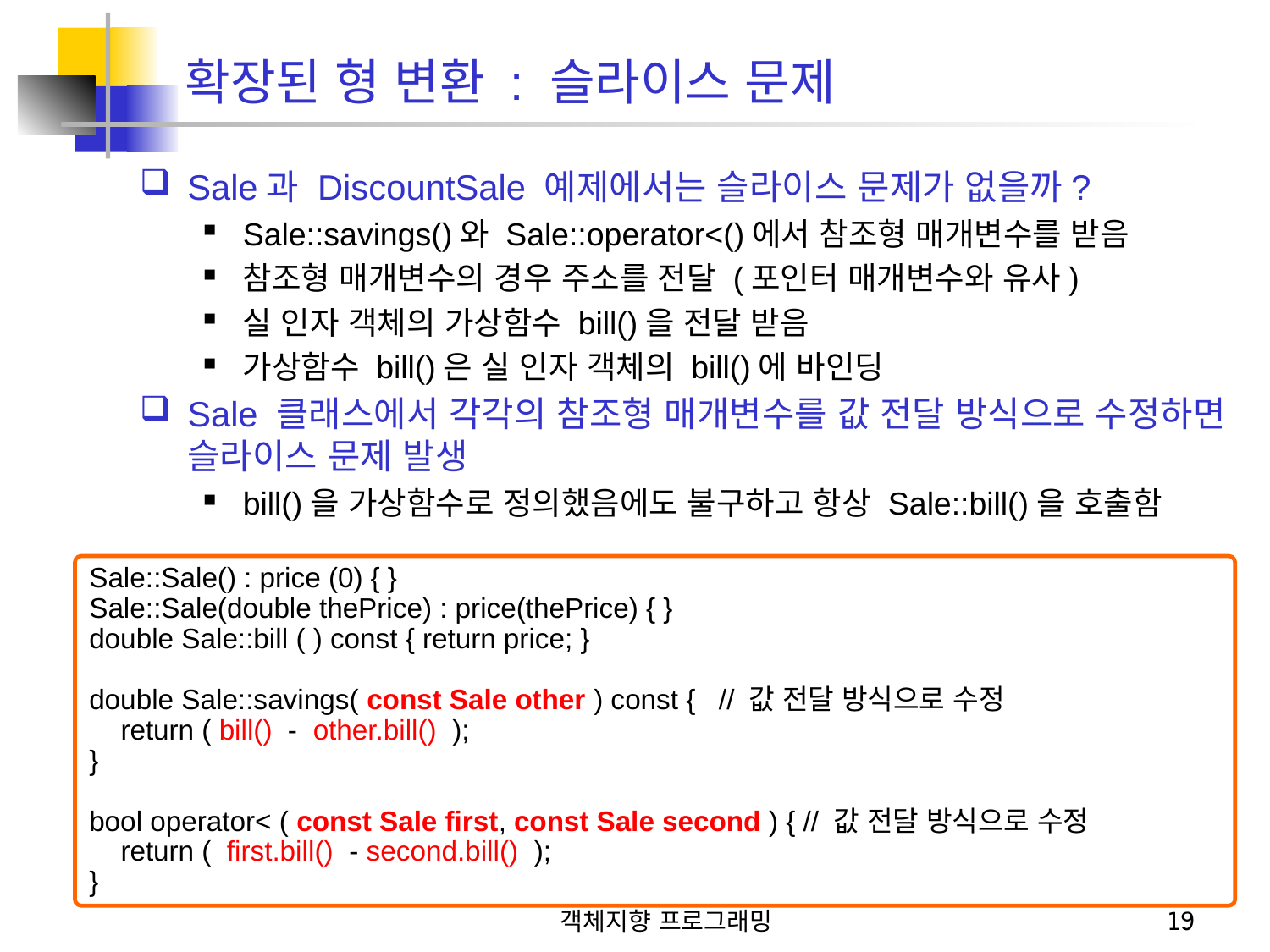

Sale과 DiscountSale 예제에서는 슬라이스 문제가 없을까?
Sale::savings()와 Sale::operator<()에서 참조형 매개변수를 받음
참조형 매개변수의 경우 주소를 전달 (포인터 매개변수와 유사)
실 인자 객체의 가상함수 bill()을 전달 받음
가상함수 bill()은 실 인자 객체의 bill()에 바인딩
Sale 클래스에서 각각의 참조형 매개변수를 값 전달 방식으로 수정하면 슬라이스 문제 발생
bill()을 가상함수로 정의했음에도 불구하고 항상 Sale::bill()을 호출함

확장된 형 변환 : 슬라이스 문제
Sale::Sale() : price (0) { }
Sale::Sale(double thePrice) : price(thePrice) { }
double Sale::bill ( ) const { return price; }

double Sale::savings( const Sale other ) const {   // 값 전달 방식으로 수정
    return ( bill()  -  other.bill()  );
}

bool operator< ( const Sale first, const Sale second ) { // 값 전달 방식으로 수정
    return (  first.bill()  - second.bill()  );
}
객체지향 프로그래밍
19